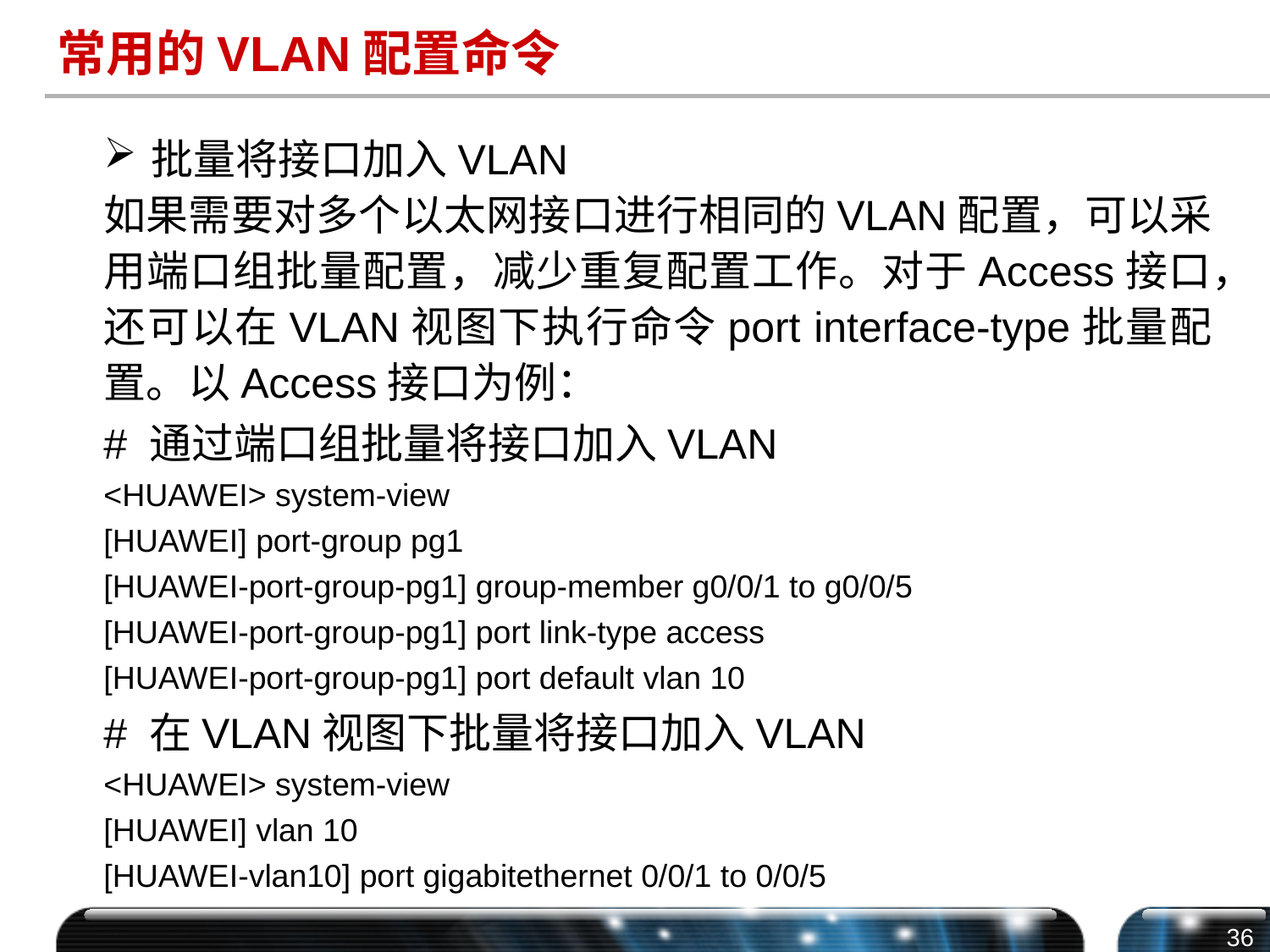

# 常用的VLAN配置命令
批量将接口加入VLAN
如果需要对多个以太网接口进行相同的VLAN配置，可以采用端口组批量配置，减少重复配置工作。对于Access接口，还可以在VLAN视图下执行命令port interface-type批量配置。以Access接口为例：
# 通过端口组批量将接口加入VLAN
<HUAWEI> system-view
[HUAWEI] port-group pg1
[HUAWEI-port-group-pg1] group-member g0/0/1 to g0/0/5
[HUAWEI-port-group-pg1] port link-type access
[HUAWEI-port-group-pg1] port default vlan 10
# 在VLAN视图下批量将接口加入VLAN
<HUAWEI> system-view
[HUAWEI] vlan 10
[HUAWEI-vlan10] port gigabitethernet 0/0/1 to 0/0/5